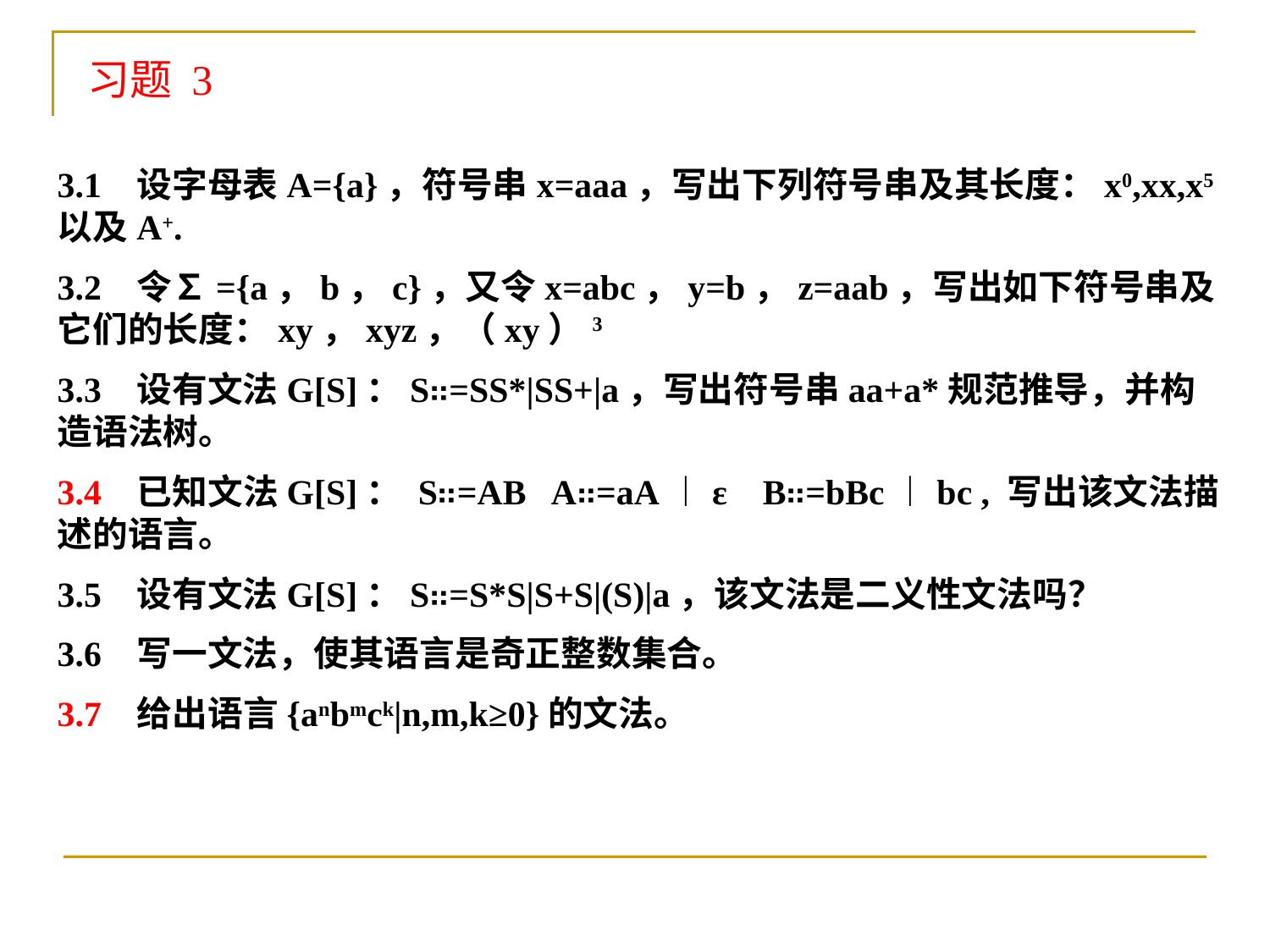

习题 3
3.1   设字母表A={a}，符号串x=aaa，写出下列符号串及其长度：x0,xx,x5以及A+.
3.2   令∑={a，b，c}，又令x=abc，y=b，z=aab，写出如下符号串及它们的长度：xy，xyz，（xy）3
3.3   设有文法G[S]：S∷=SS*|SS+|a，写出符号串aa+a*规范推导，并构造语法树。
3.4   已知文法G[S]： S∷=AB   A∷=aA︱ε    B∷=bBc︱bc , 写出该文法描述的语言。
3.5   设有文法G[S]：S∷=S*S|S+S|(S)|a，该文法是二义性文法吗？
3.6   写一文法，使其语言是奇正整数集合。
3.7   给出语言{anbmck|n,m,k≥0}的文法。
127